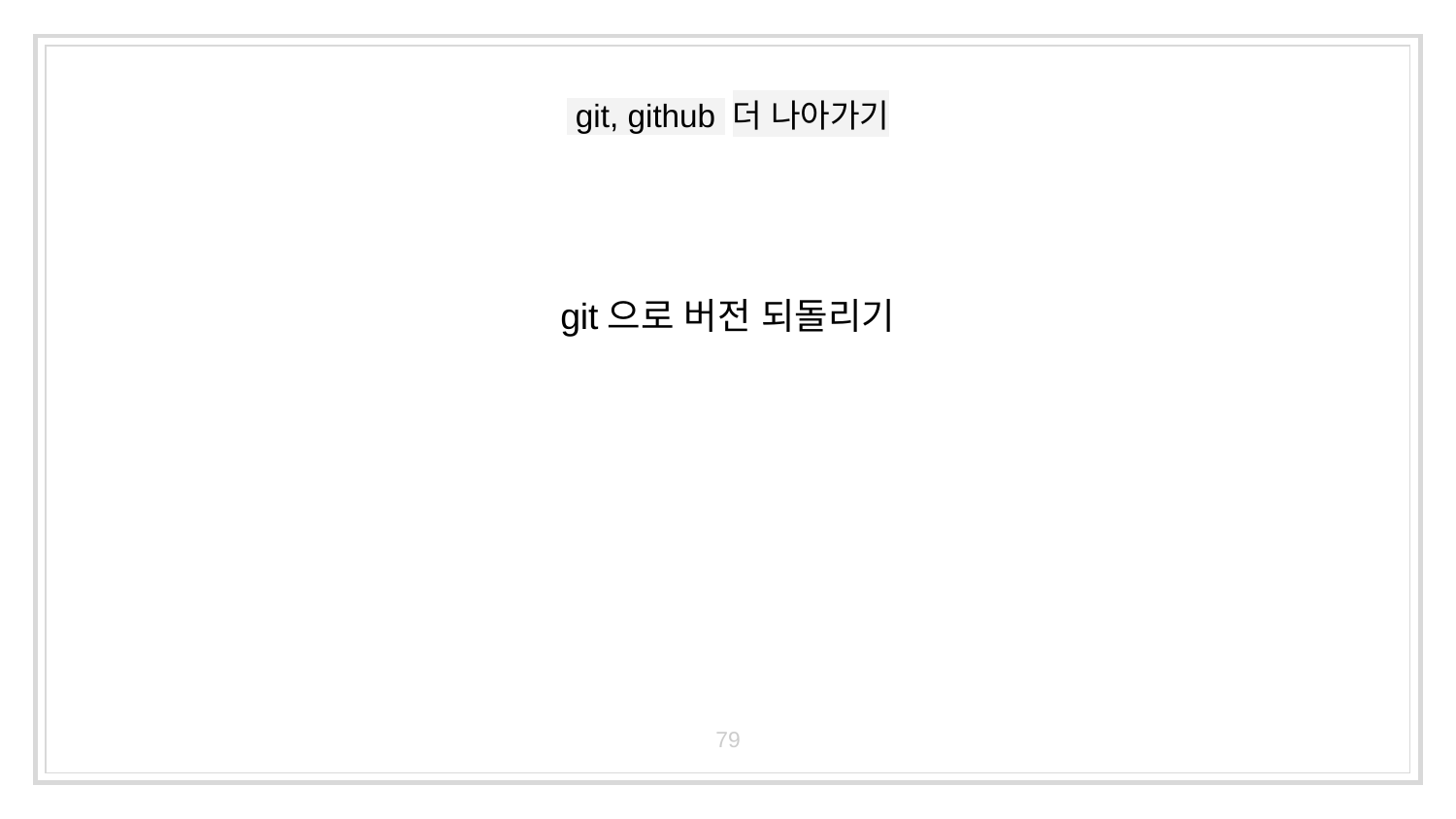

# git, github 더 나아가기
git으로 버전 되돌리기
79